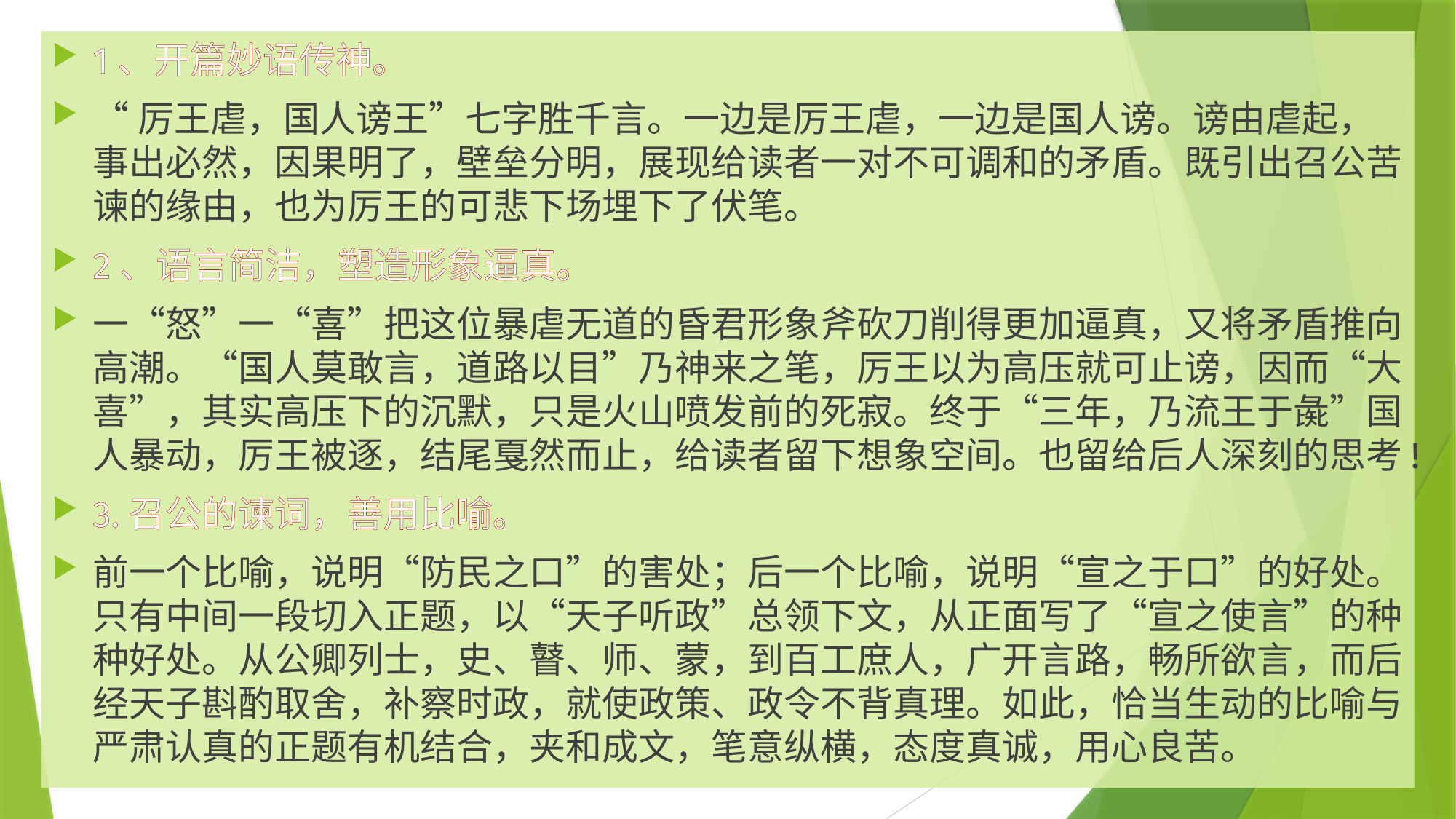

1、开篇妙语传神。
“厉王虐，国人谤王”七字胜千言。一边是厉王虐，一边是国人谤。谤由虐起，事出必然，因果明了，壁垒分明，展现给读者一对不可调和的矛盾。既引出召公苦谏的缘由，也为厉王的可悲下场埋下了伏笔。
2、语言简洁，塑造形象逼真。
一“怒”一“喜”把这位暴虐无道的昏君形象斧砍刀削得更加逼真，又将矛盾推向高潮。“国人莫敢言，道路以目”乃神来之笔，厉王以为高压就可止谤，因而“大喜”，其实高压下的沉默，只是火山喷发前的死寂。终于“三年，乃流王于彘”国人暴动，厉王被逐，结尾戛然而止，给读者留下想象空间。也留给后人深刻的思考!
3.召公的谏词，善用比喻。
前一个比喻，说明“防民之口”的害处；后一个比喻，说明“宣之于口”的好处。只有中间一段切入正题，以“天子听政”总领下文，从正面写了“宣之使言”的种种好处。从公卿列士，史、瞽、师、蒙，到百工庶人，广开言路，畅所欲言，而后经天子斟酌取舍，补察时政，就使政策、政令不背真理。如此，恰当生动的比喻与严肃认真的正题有机结合，夹和成文，笔意纵横，态度真诚，用心良苦。